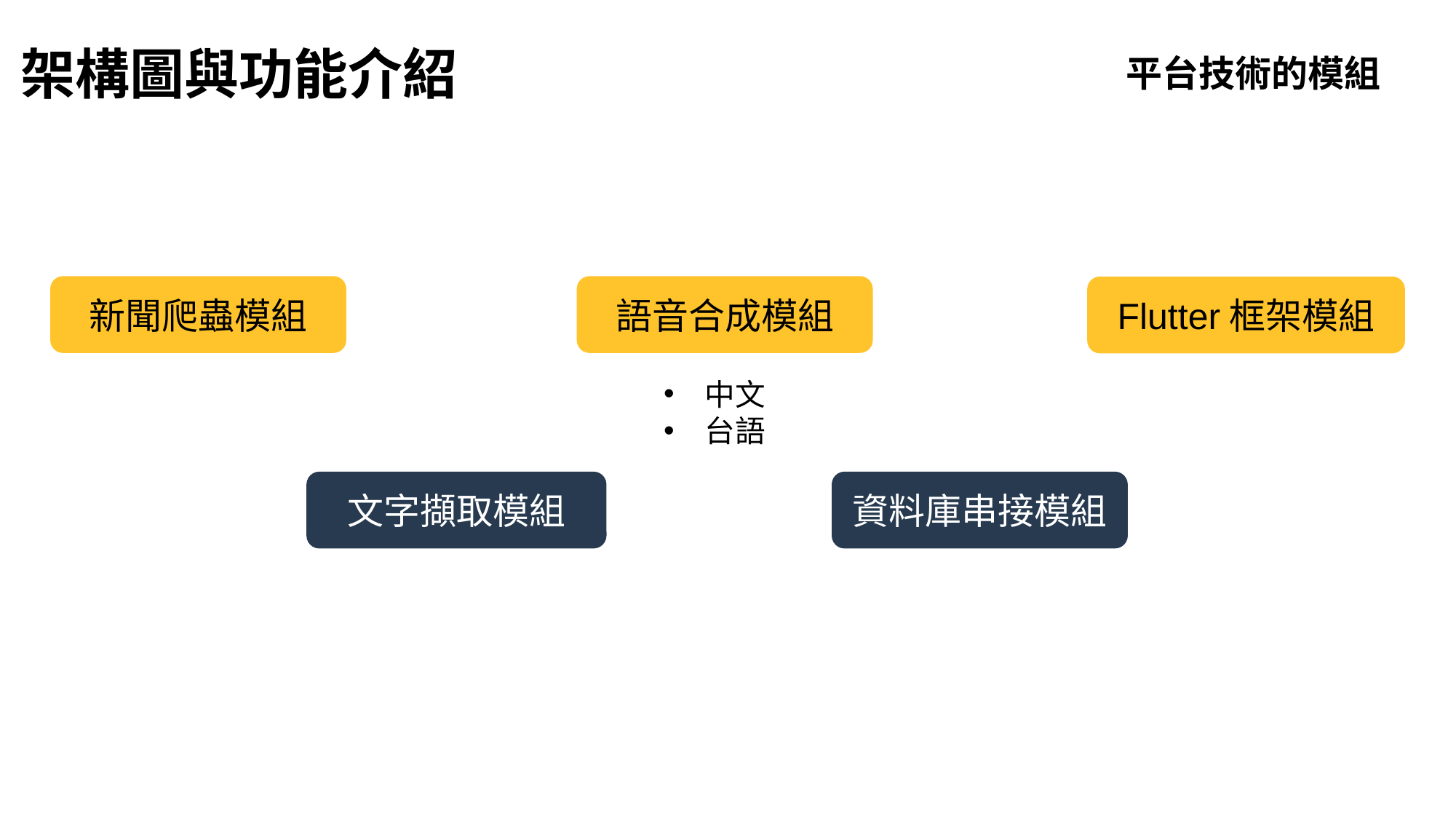

架構圖與功能介紹
平台技術的模組
語音合成模組
新聞爬蟲模組
Flutter框架模組
中文
台語
文字擷取模組
資料庫串接模組